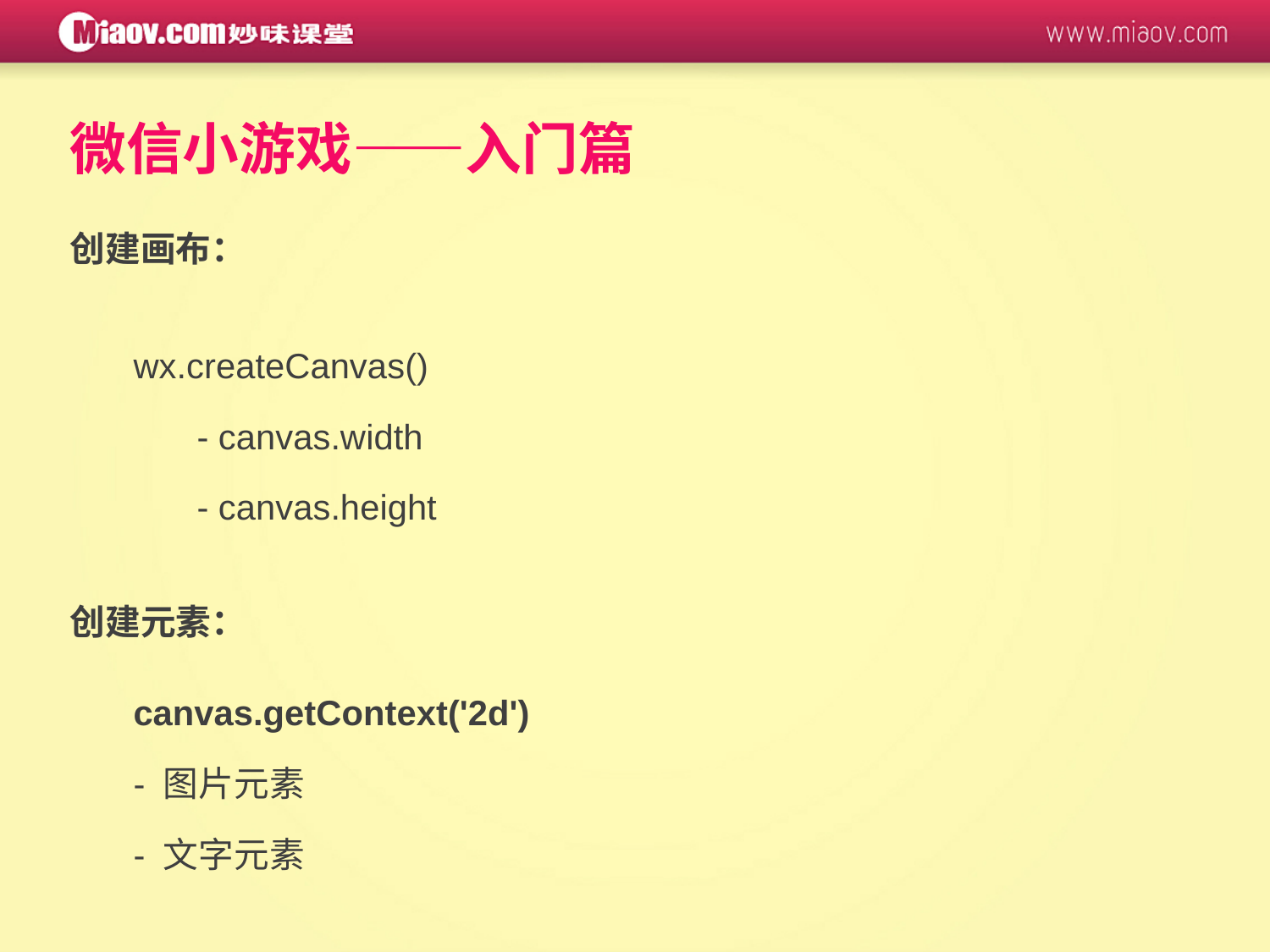

微信小游戏——入门篇

创建画布：

wx.createCanvas()
	- canvas.width
	- canvas.height

创建元素：

canvas.getContext('2d')
- 图片元素
- 文字元素